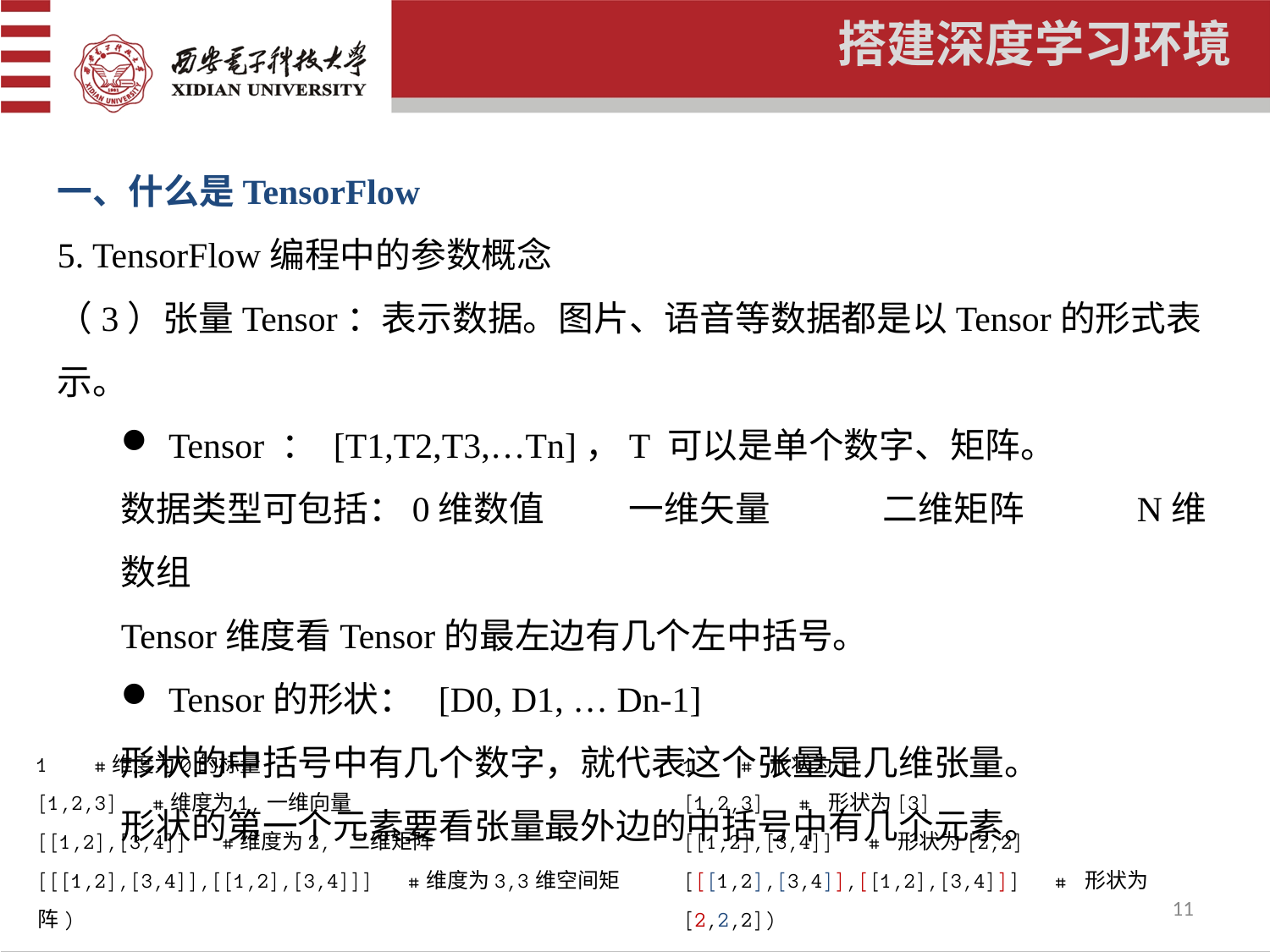

搭建深度学习环境
一、什么是TensorFlow
5. TensorFlow编程中的参数概念
（3）张量Tensor：表示数据。图片、语音等数据都是以Tensor的形式表示。
Tensor ： [T1,T2,T3,…Tn]，T 可以是单个数字、矩阵。
数据类型可包括：0维数值	一维矢量	二维矩阵	N维数组
Tensor维度看Tensor的最左边有几个左中括号。
Tensor的形状：  [D0, D1, … Dn-1]
形状的中括号中有几个数字，就代表这个张量是几维张量。
形状的第一个元素要看张量最外边的中括号中有几个元素。
1    #维度为0的标量
[1,2,3]   #维度为1,一维向量
[[1,2],[3,4]]   #维度为2, 二维矩阵
[[[1,2],[3,4]],[[1,2],[3,4]]]   #维度为3,3维空间矩阵)
1    # 形状为[]
[1,2,3]   # 形状为[3]
[[1,2],[3,4]]   # 形状为[2,2]
[[[1,2],[3,4]],[[1,2],[3,4]]]   # 形状为[2,2,2])
11